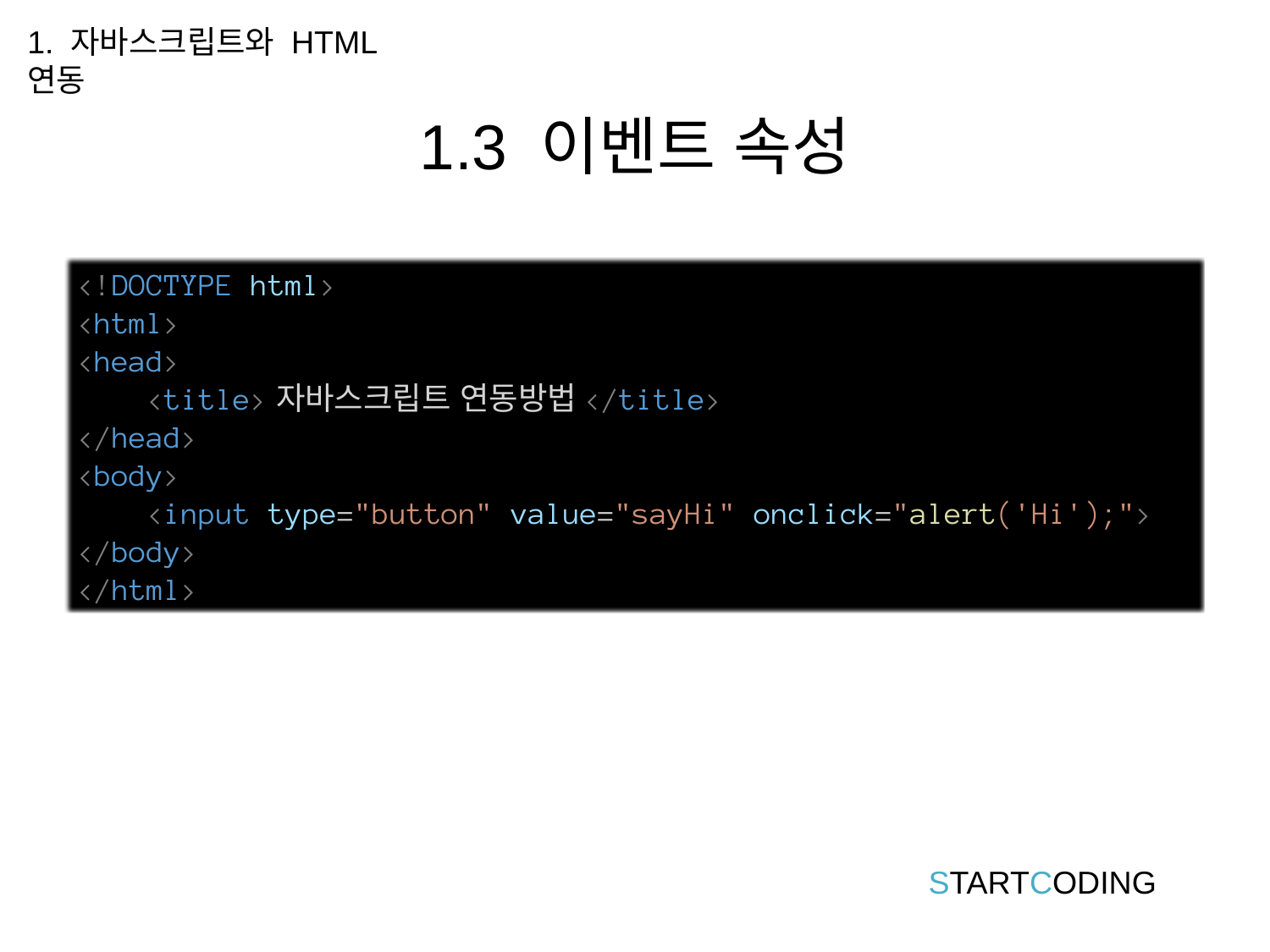

1. 자바스크립트와 HTML 연동
# 1.3 이벤트 속성
<!DOCTYPE html>
<html>
<head>
    <title>자바스크립트 연동방법</title>
</head>
<body>
    <input type="button" value="sayHi" onclick="alert('Hi');">
</body>
</html>
STARTCODING